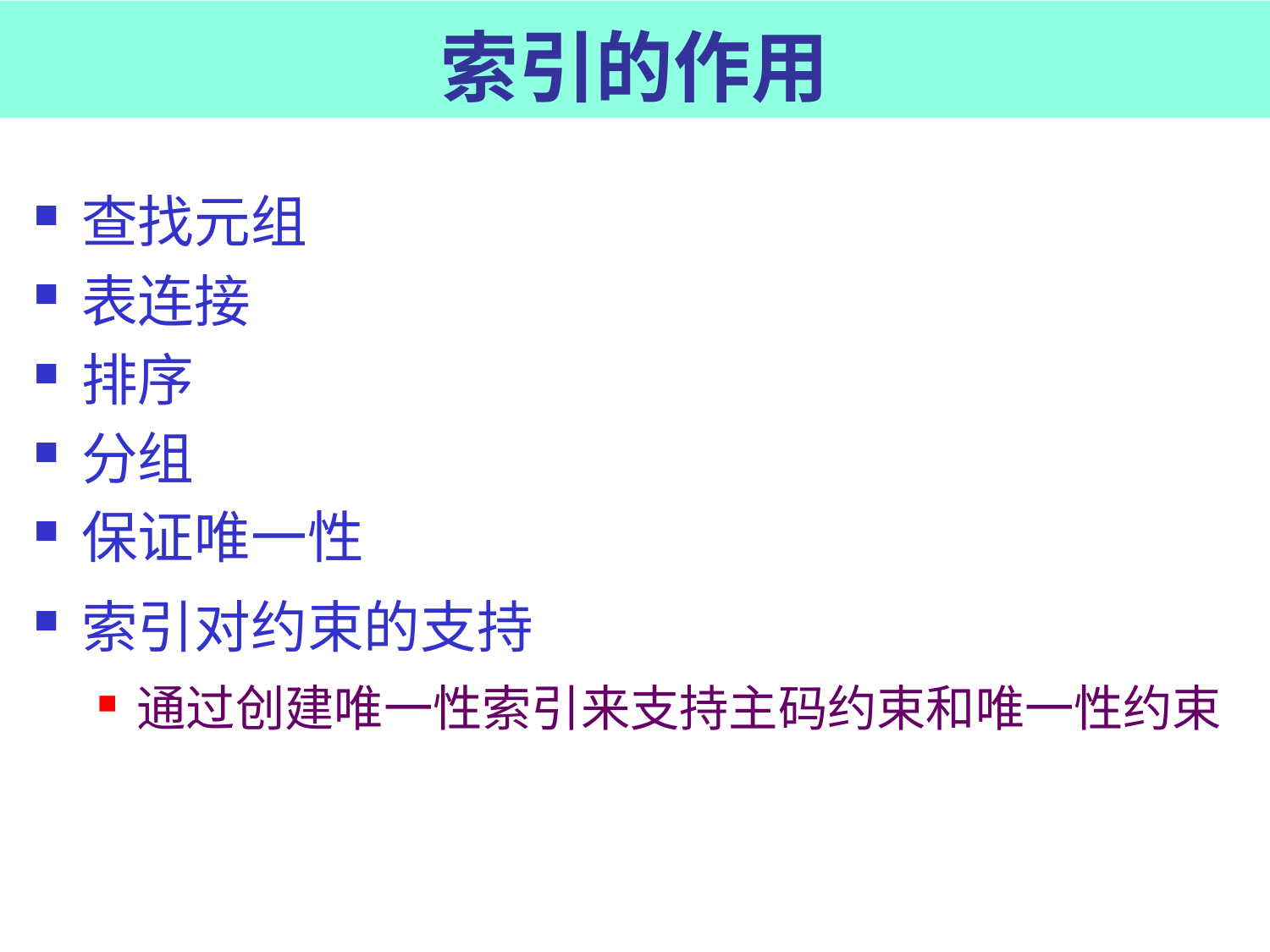

# 索引的作用
查找元组
表连接
排序
分组
保证唯一性
索引对约束的支持
通过创建唯一性索引来支持主码约束和唯一性约束